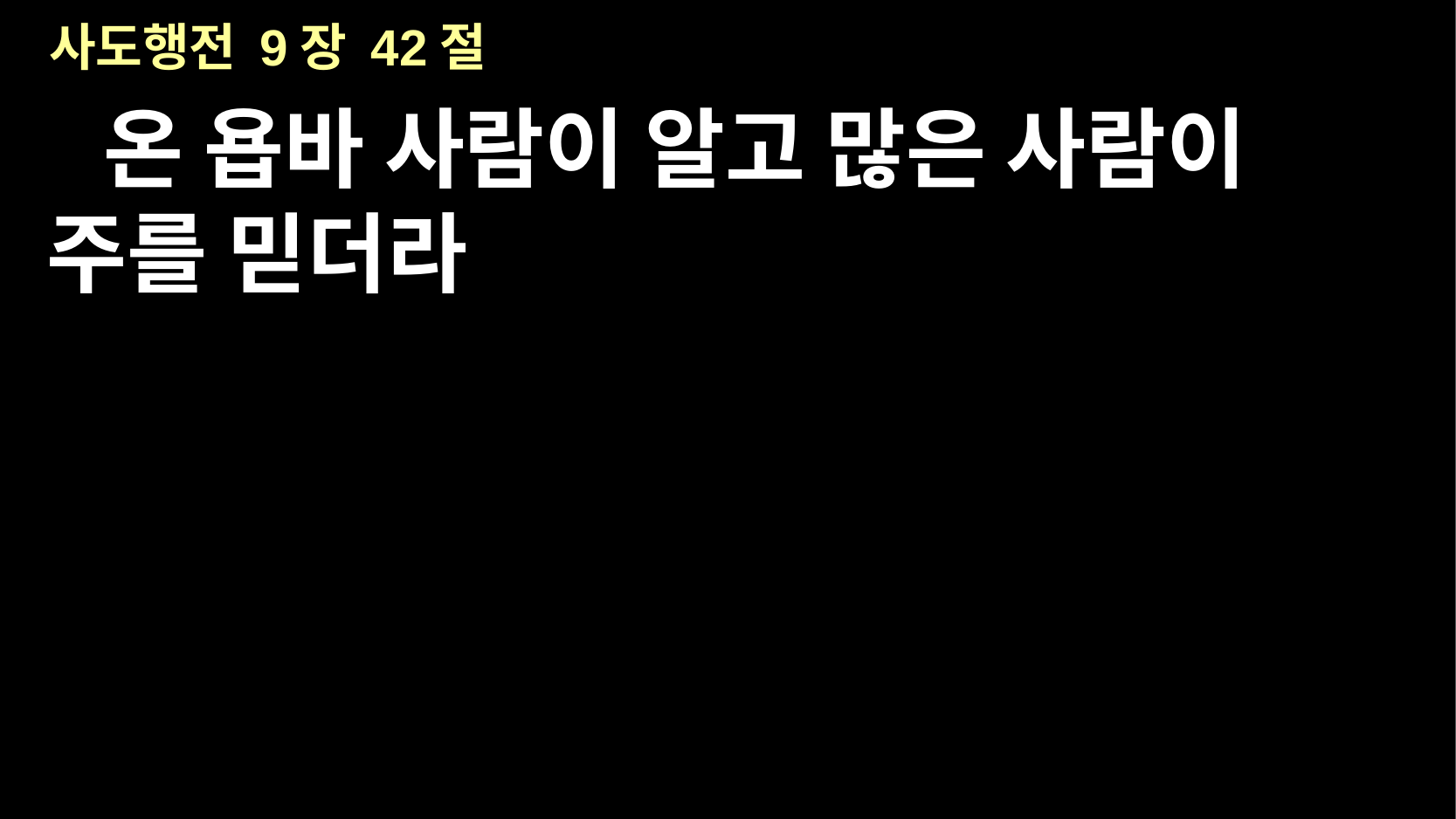

# 사도행전 9장 42절
온 욥바 사람이 알고 많은 사람이 주를 믿더라